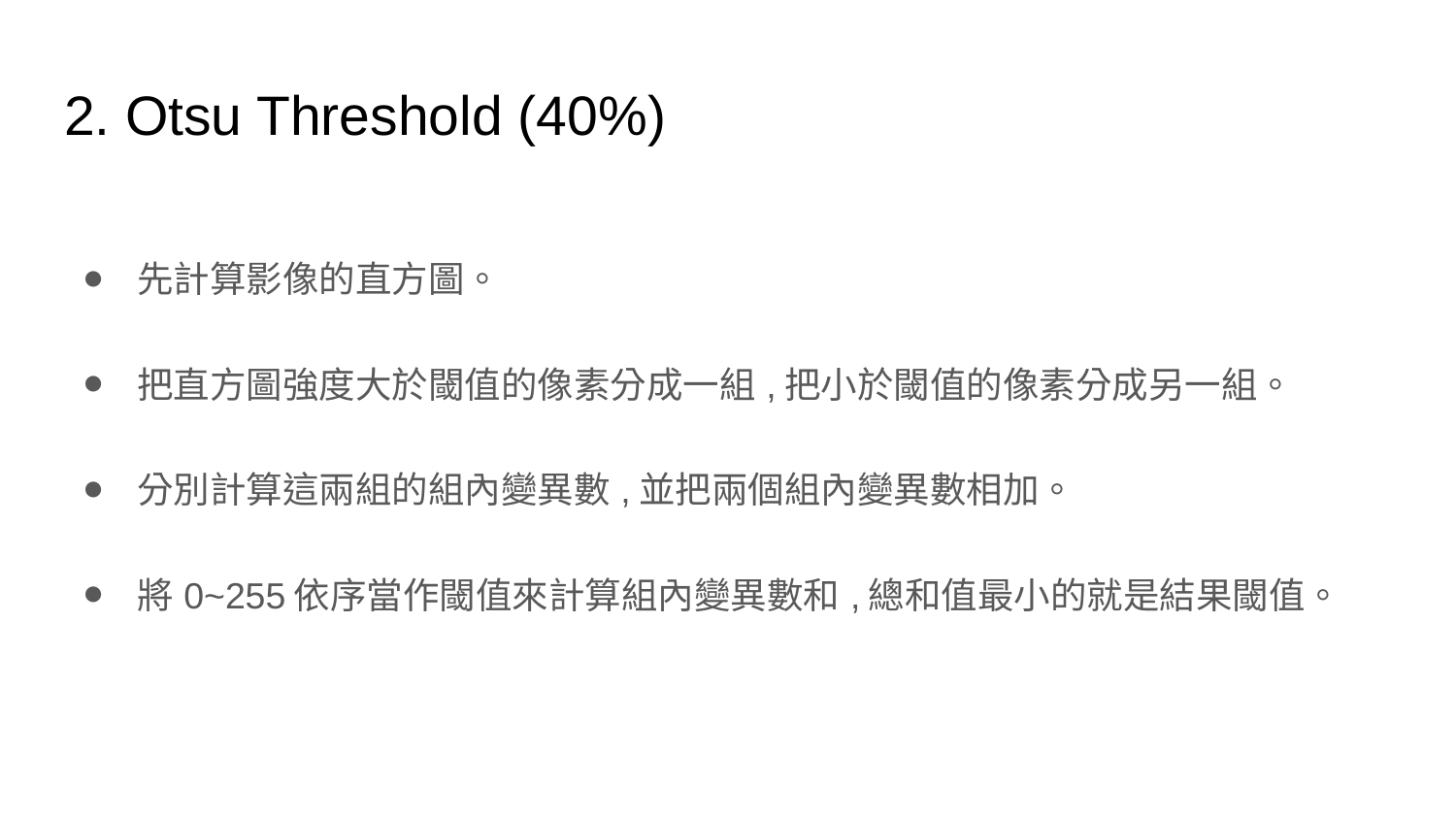

# 2. Otsu Threshold (40%)
先計算影像的直方圖。
把直方圖強度大於閾值的像素分成一組,把小於閾值的像素分成另一組。
分別計算這兩組的組內變異數,並把兩個組內變異數相加。
將0~255依序當作閾值來計算組內變異數和,總和值最小的就是結果閾值。